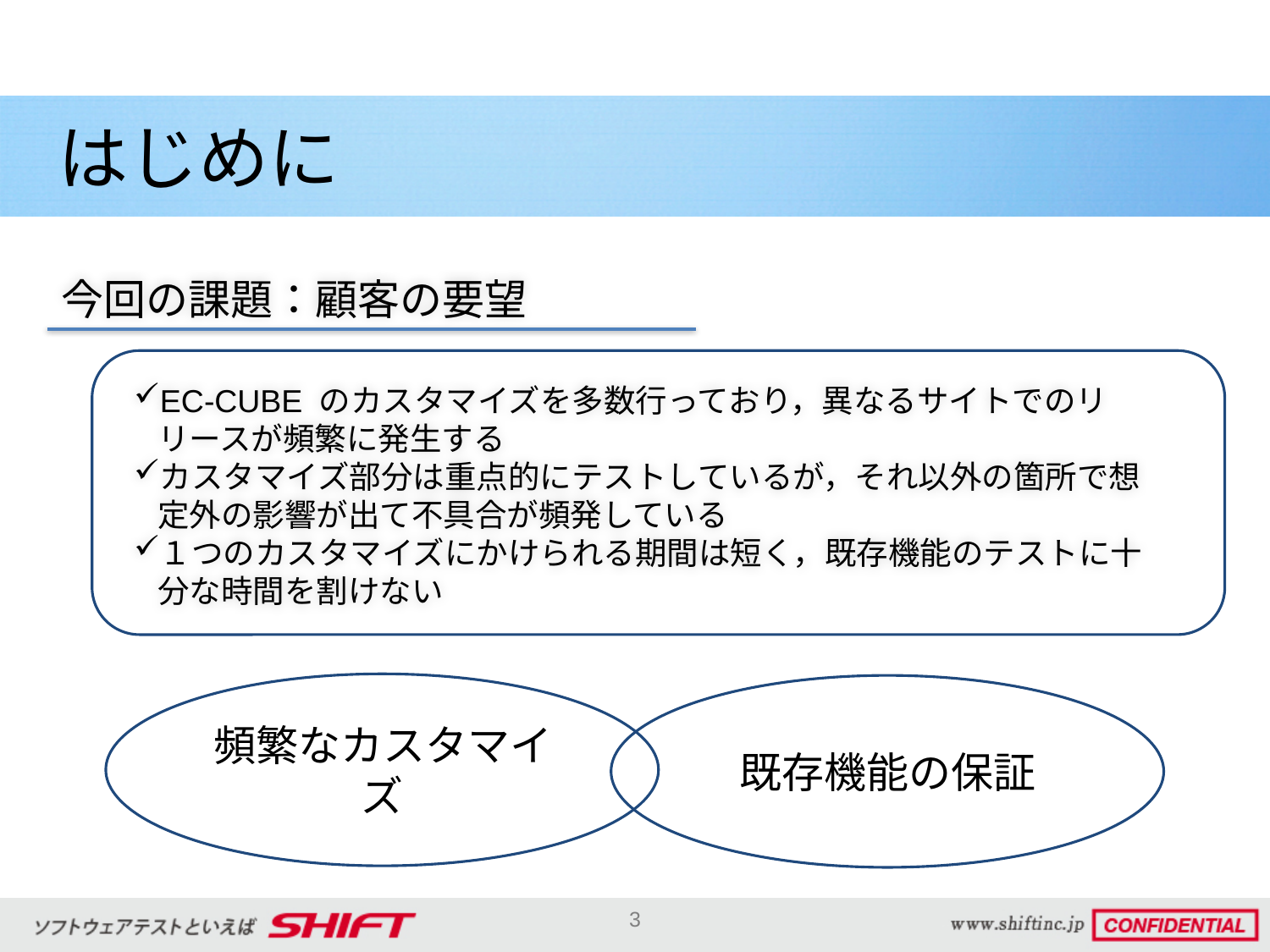

# はじめに
今回の課題：顧客の要望

EC-CUBE のカスタマイズを多数行っており，異なるサイトでのリリースが頻繁に発生する
カスタマイズ部分は重点的にテストしているが，それ以外の箇所で想定外の影響が出て不具合が頻発している
１つのカスタマイズにかけられる期間は短く，既存機能のテストに十分な時間を割けない
頻繁なカスタマイズ
既存機能の保証
3